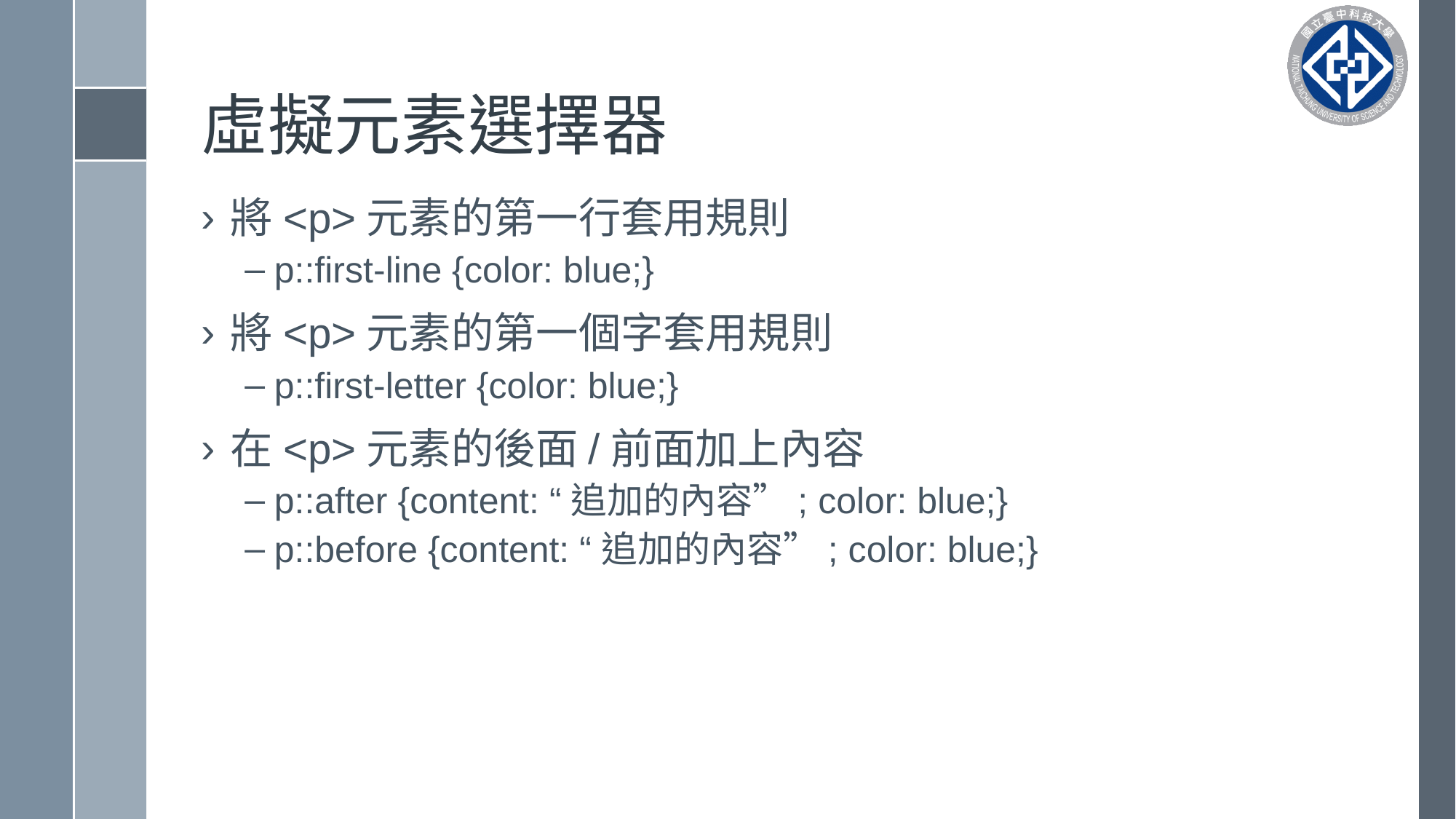

# 虛擬元素選擇器
將<p>元素的第一行套用規則
p::first-line {color: blue;}
將<p>元素的第一個字套用規則
p::first-letter {color: blue;}
在<p>元素的後面/前面加上內容
p::after {content: “追加的內容”; color: blue;}
p::before {content: “追加的內容”; color: blue;}